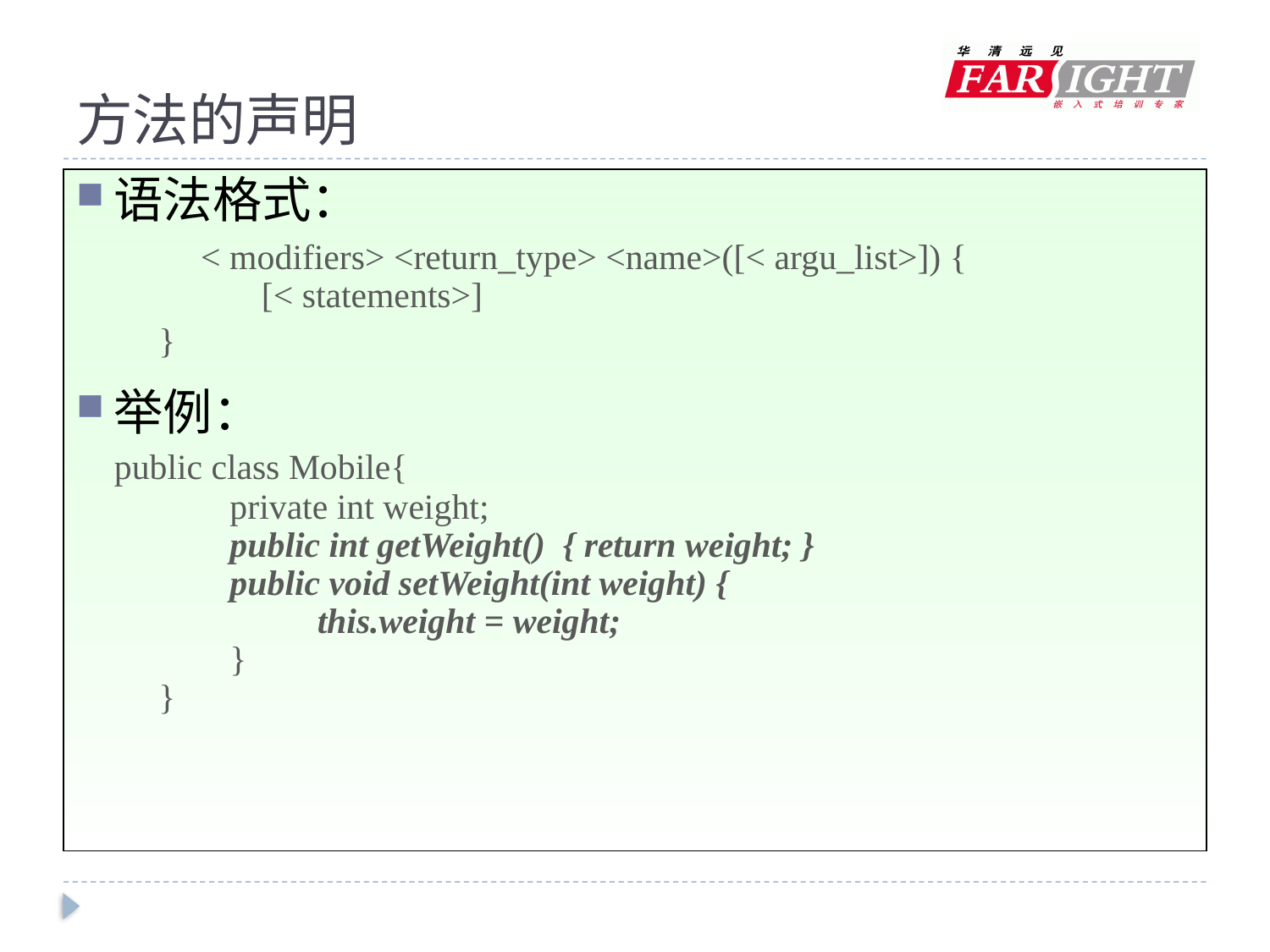

# 方法的声明
语法格式：
              < modifiers> <return_type> <name>([< argu_list>]) {
  	        [< statements>]
}
举例：
	public class Mobile{
        private int weight;
        public int getWeight()  { return weight; }
        public void setWeight(int weight) {
	    	this.weight = weight;
        }
}